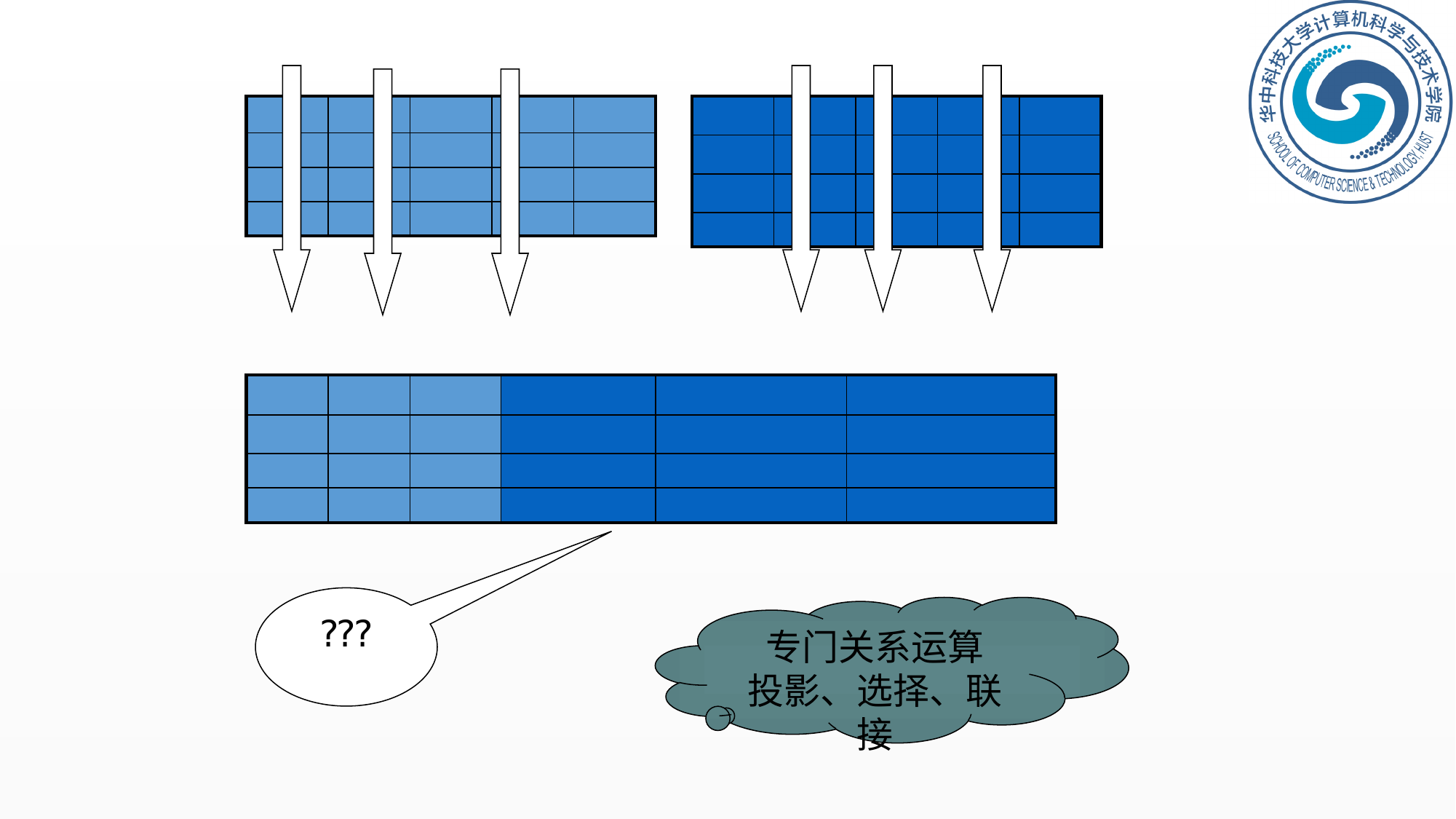

|  |  |  |  |  |
| --- | --- | --- | --- | --- |
|  |  |  |  |  |
|  |  |  |  |  |
|  |  |  |  |  |
|  |  |  |  |  |
| --- | --- | --- | --- | --- |
|  |  |  |  |  |
|  |  |  |  |  |
|  |  |  |  |  |
|  |  |  |  |  |  |
| --- | --- | --- | --- | --- | --- |
|  |  |  |  |  |  |
|  |  |  |  |  |  |
|  |  |  |  |  |  |
???
专门关系运算
投影、选择、联接